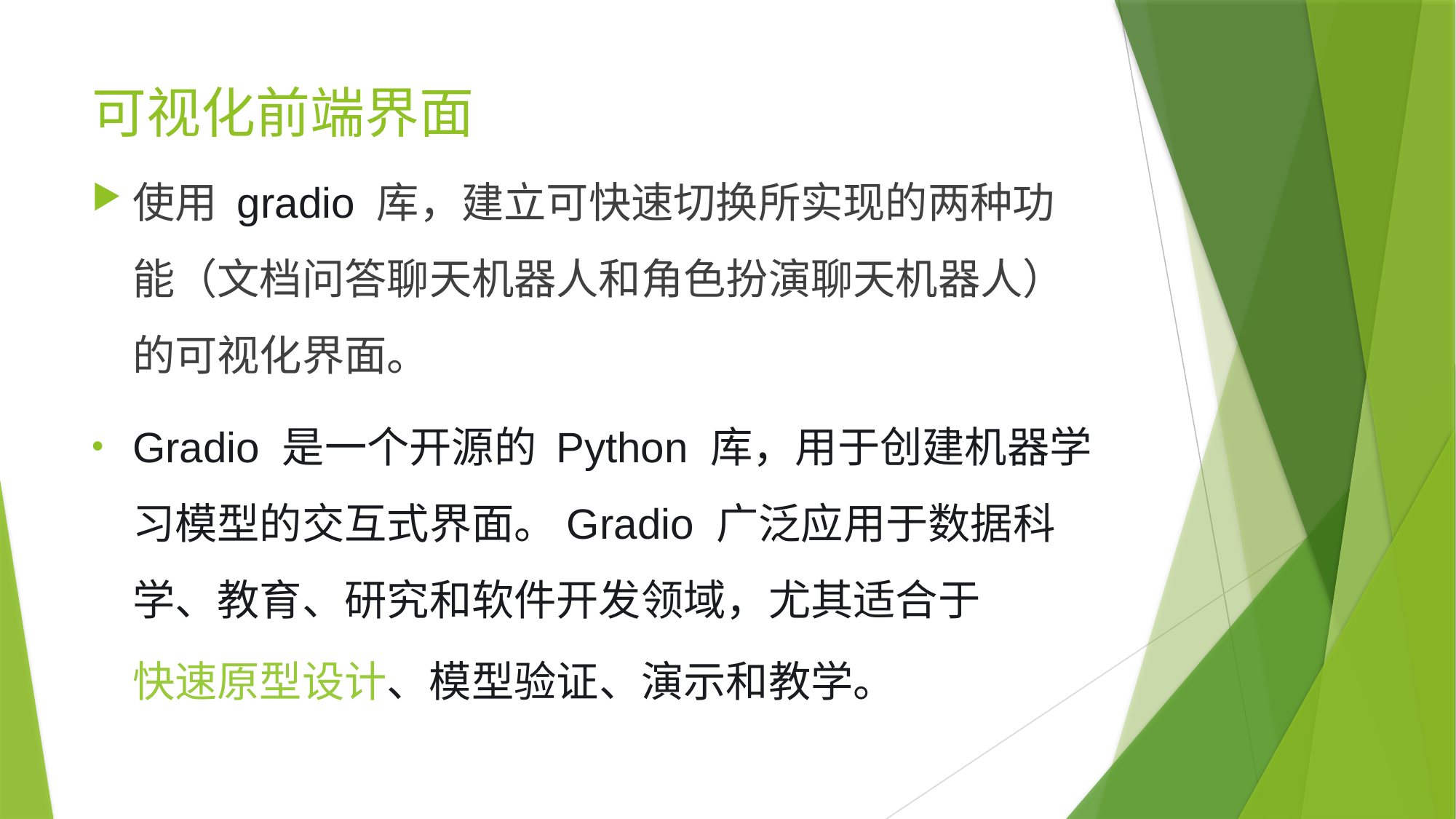

# 可视化前端界面
使用 gradio 库，建立可快速切换所实现的两种功能（文档问答聊天机器人和角色扮演聊天机器人）的可视化界面。
Gradio 是一个开源的 Python 库，用于创建机器学习模型的交互式界面。Gradio 广泛应用于数据科学、教育、研究和软件开发领域，尤其适合于快速原型设计、模型验证、演示和教学。